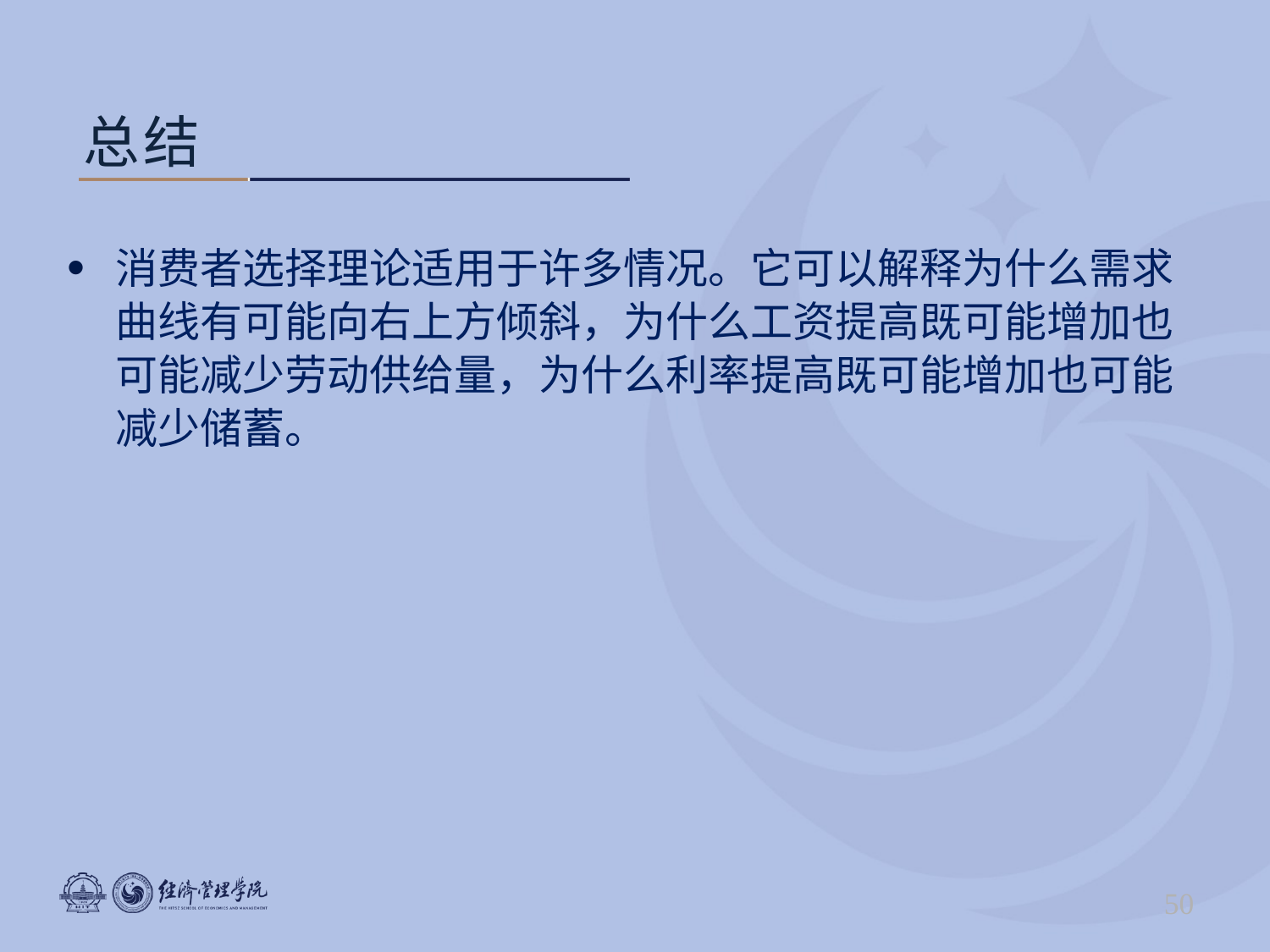

# 总结
消费者选择理论适用于许多情况。它可以解释为什么需求曲线有可能向右上方倾斜，为什么工资提高既可能增加也可能减少劳动供给量，为什么利率提高既可能增加也可能减少储蓄。